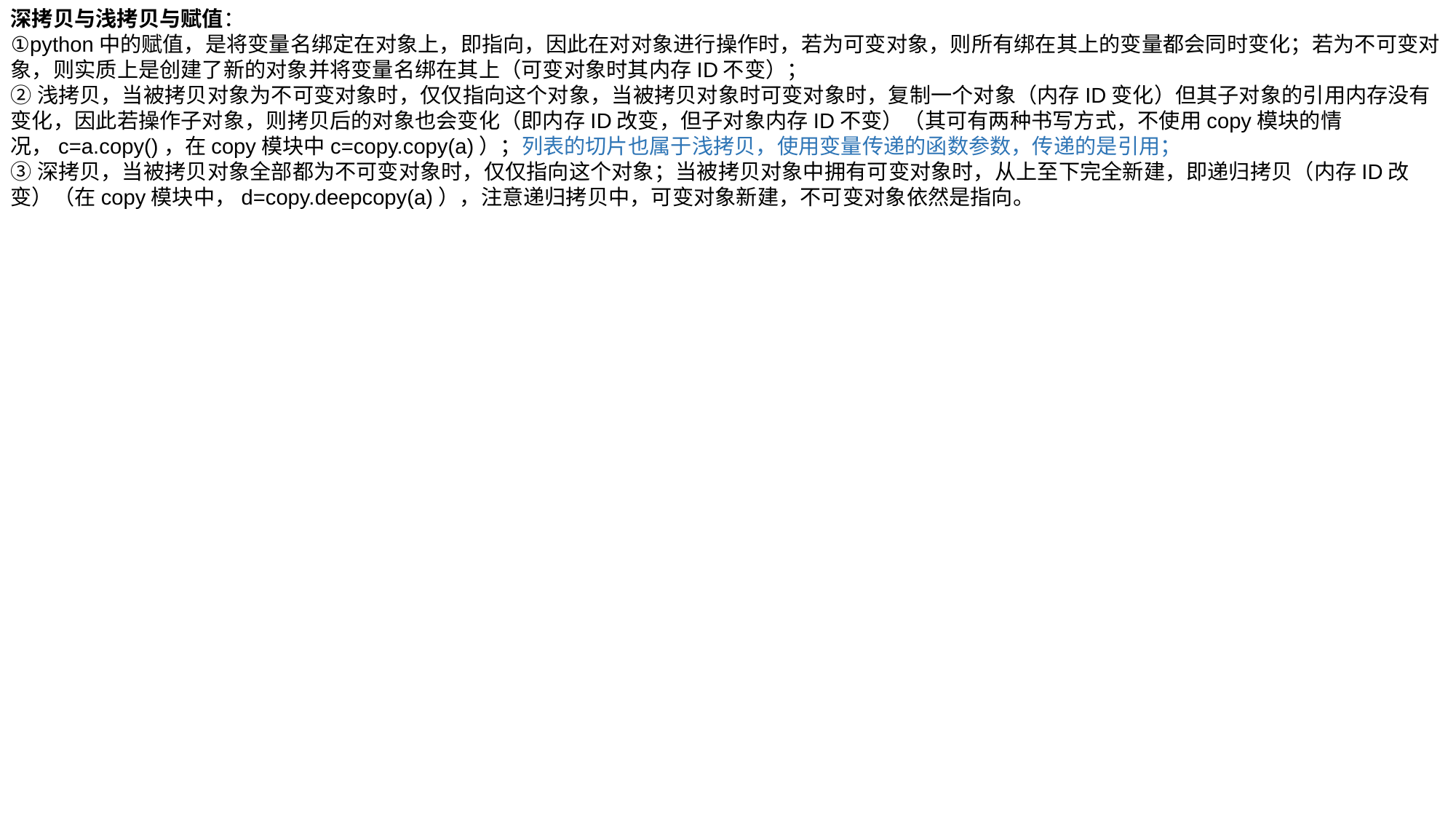

深拷贝与浅拷贝与赋值：
①python中的赋值，是将变量名绑定在对象上，即指向，因此在对对象进行操作时，若为可变对象，则所有绑在其上的变量都会同时变化；若为不可变对象，则实质上是创建了新的对象并将变量名绑在其上（可变对象时其内存ID不变）；
②浅拷贝，当被拷贝对象为不可变对象时，仅仅指向这个对象，当被拷贝对象时可变对象时，复制一个对象（内存ID变化）但其子对象的引用内存没有变化，因此若操作子对象，则拷贝后的对象也会变化（即内存ID改变，但子对象内存ID不变）（其可有两种书写方式，不使用copy模块的情况，c=a.copy()，在copy模块中c=copy.copy(a)）；列表的切片也属于浅拷贝，使用变量传递的函数参数，传递的是引用；
③深拷贝，当被拷贝对象全部都为不可变对象时，仅仅指向这个对象；当被拷贝对象中拥有可变对象时，从上至下完全新建，即递归拷贝（内存ID改变）（在copy模块中，d=copy.deepcopy(a)），注意递归拷贝中，可变对象新建，不可变对象依然是指向。